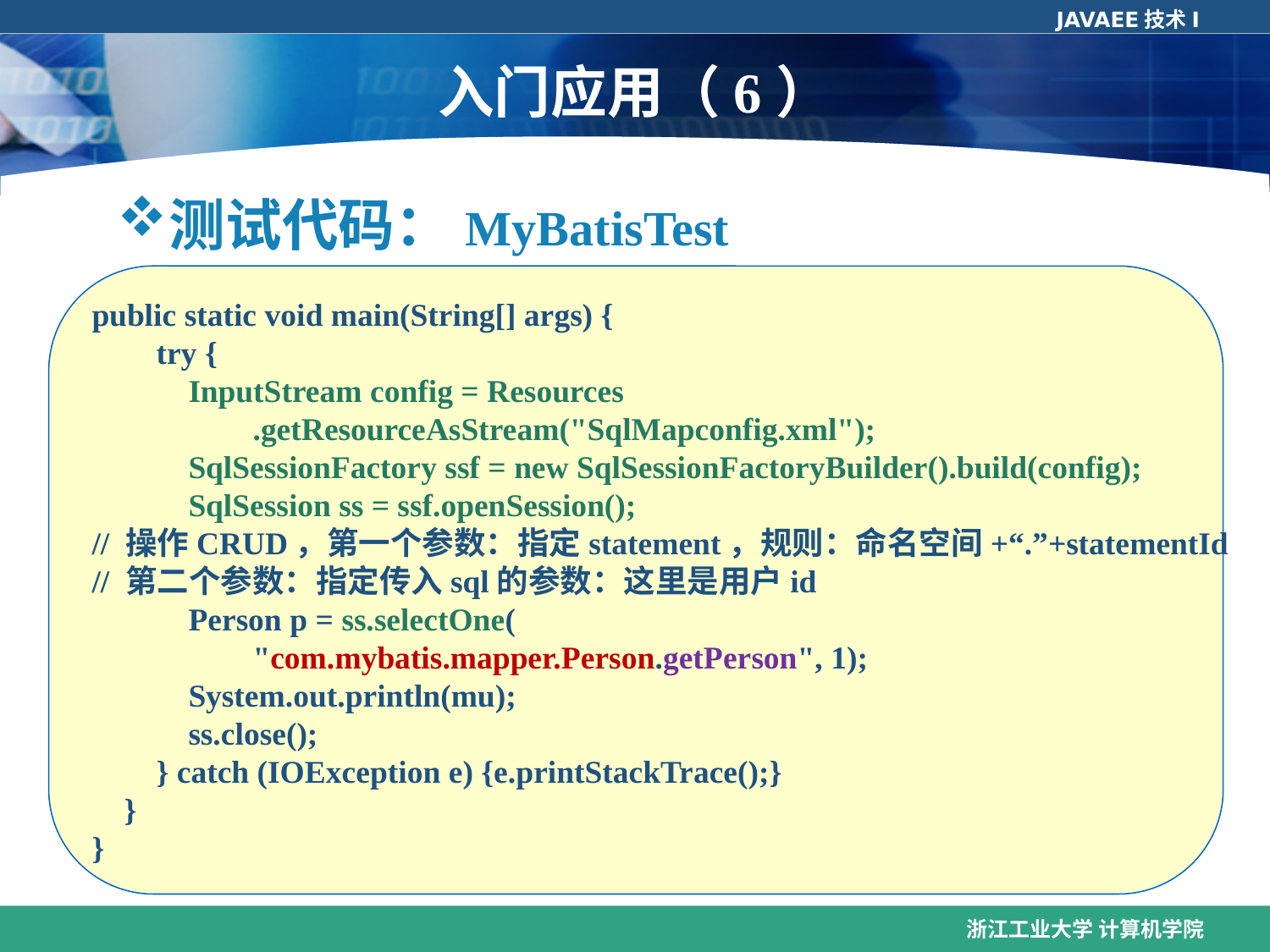

# 入门应用（6）
测试代码：MyBatisTest
public static void main(String[] args) {
        try {
            InputStream config = Resources
                    .getResourceAsStream("SqlMapconfig.xml");
            SqlSessionFactory ssf = new SqlSessionFactoryBuilder().build(config);
            SqlSession ss = ssf.openSession();
// 操作CRUD，第一个参数：指定statement，规则：命名空间+“.”+statementId
// 第二个参数：指定传入sql的参数：这里是用户id
            Person p = ss.selectOne(
                    "com.mybatis.mapper.Person.getPerson", 1);
            System.out.println(mu);
            ss.close();
        } catch (IOException e) {e.printStackTrace();}
    }
}